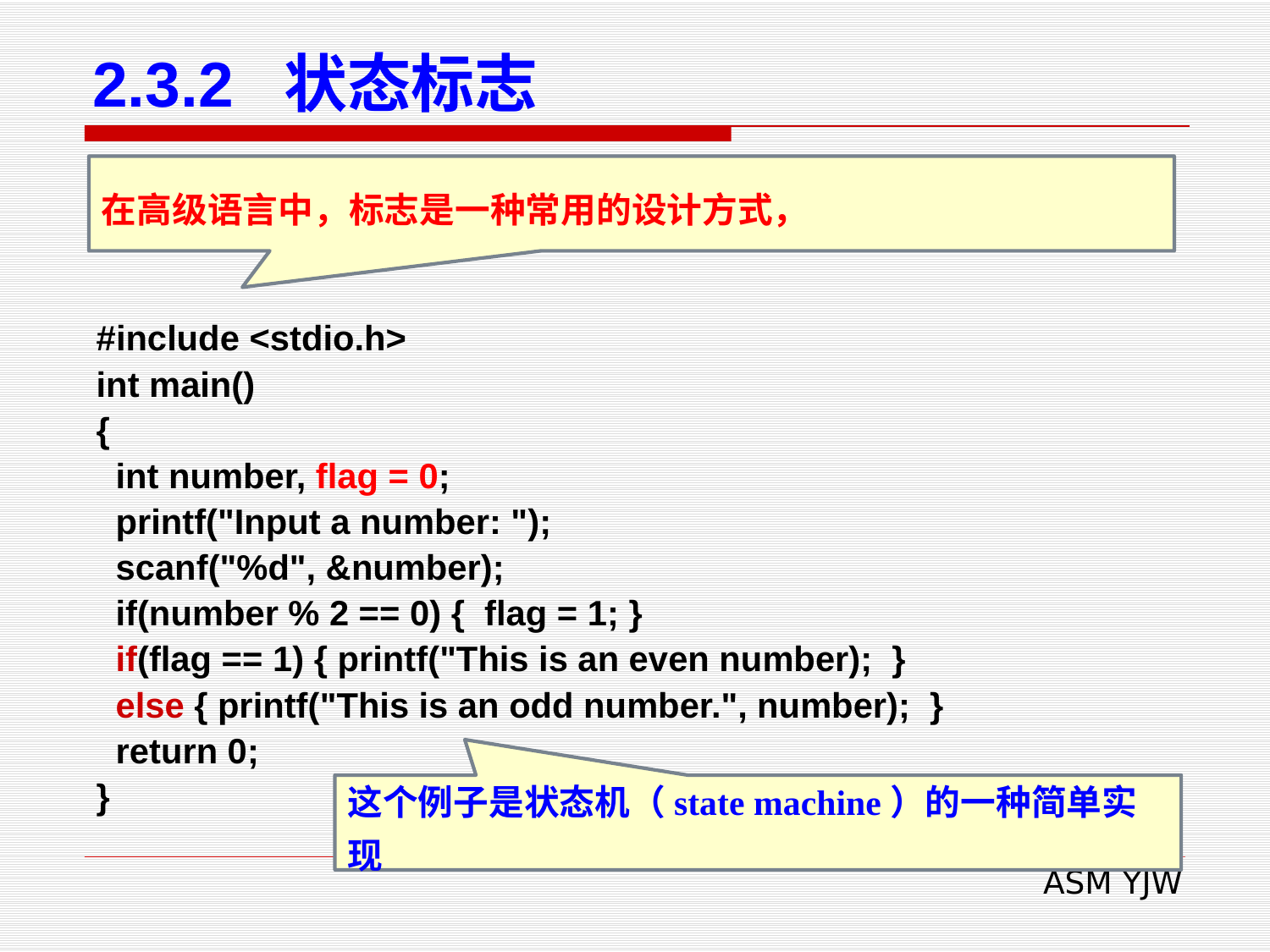

# 2.3.2  状态标志
在高级语言中，标志是一种常用的设计方式，
#include <stdio.h>
int main()
{
  int number, flag = 0;
  printf("Input a number: ");
  scanf("%d", &number);
  if(number % 2 == 0) {  flag = 1; }
  if(flag == 1) { printf("This is an even number);  }
  else { printf("This is an odd number.", number);  }
  return 0;
}
这个例子是状态机（state machine）的一种简单实现